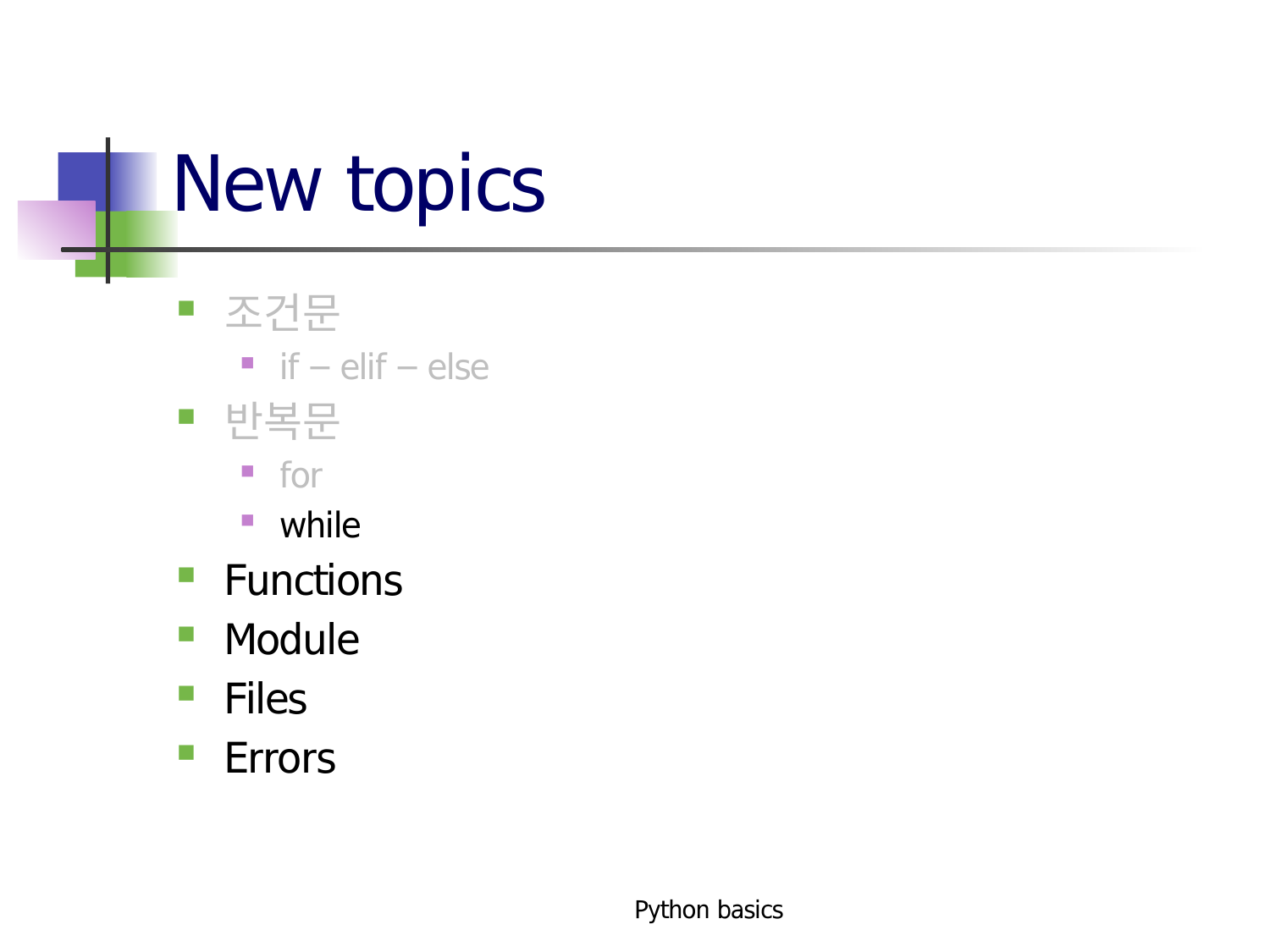

# New topics
조건문
if – elif – else
반복문
for
while
Functions
Module
Files
Errors
Python basics